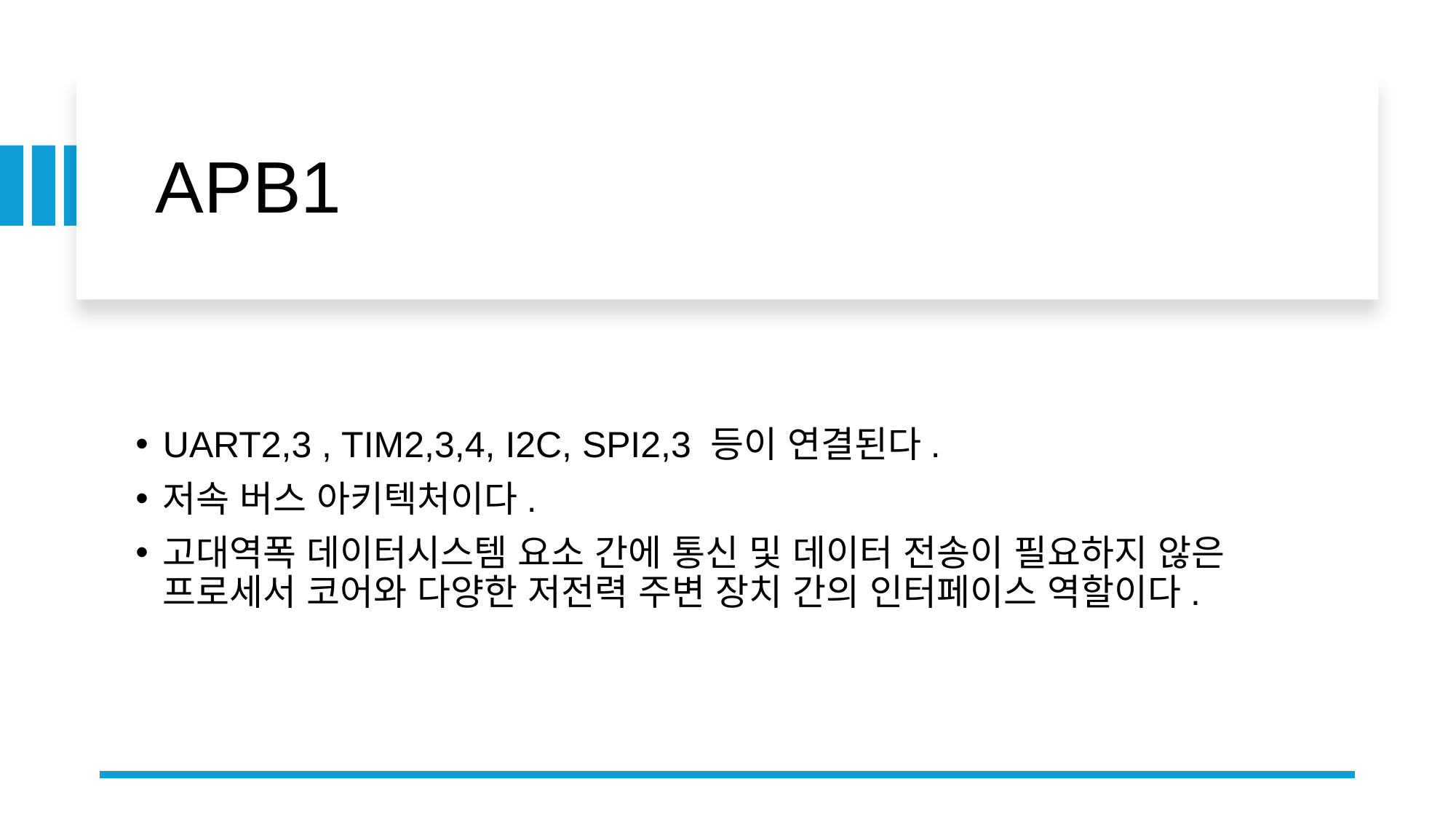

# APB1

UART2,3 , TIM2,3,4, I2C, SPI2,3 등이 연결된다.
저속 버스 아키텍처이다.
고대역폭 데이터시스템 요소 간에 통신 및 데이터 전송이 필요하지 않은 프로세서 코어와 다양한 저전력 주변 장치 간의 인터페이스 역할이다.